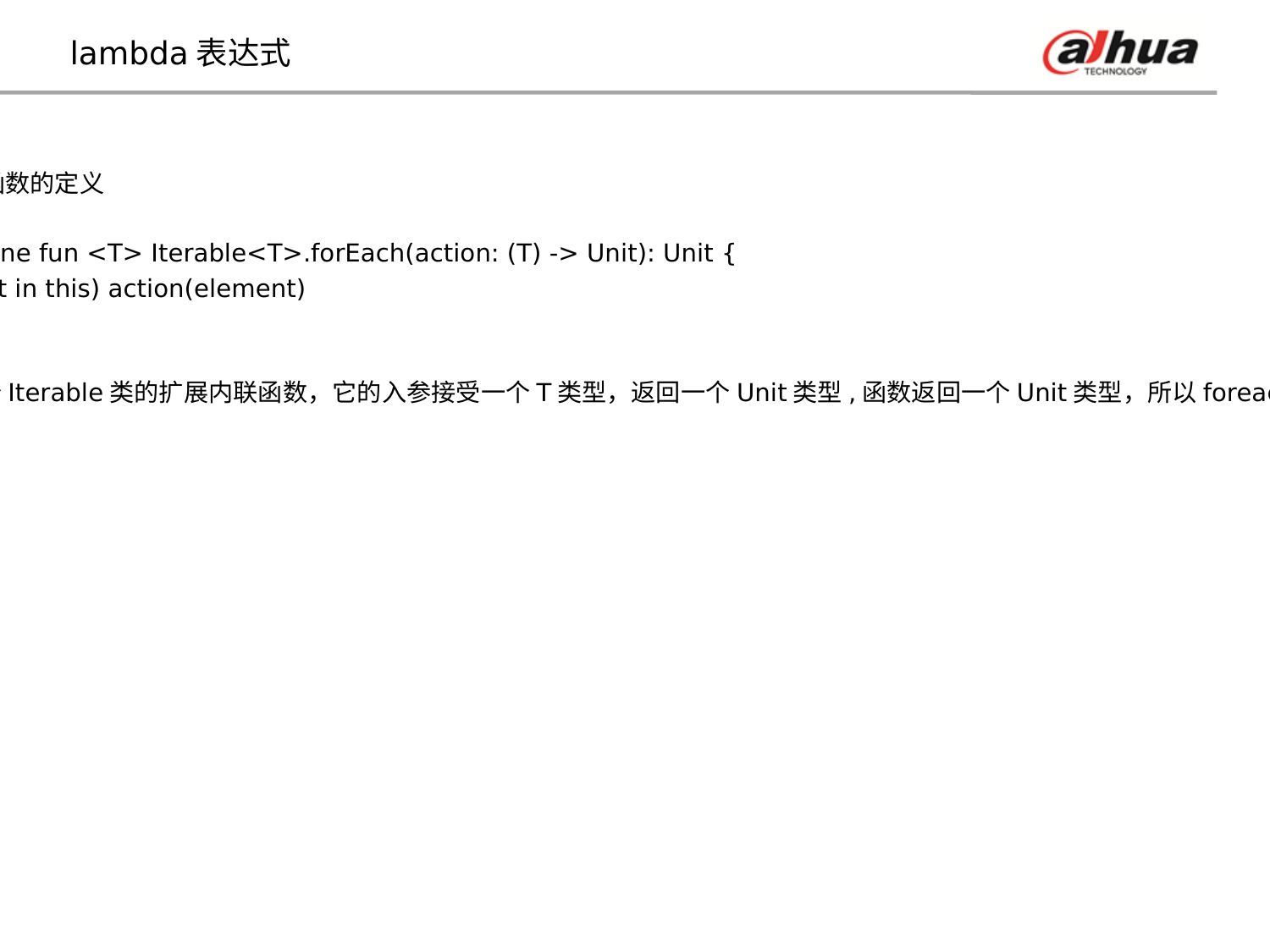

# lambda表达式
/**
 * foreach函数的定义
 *
 * public inline fun <T> Iterable<T>.forEach(action: (T) -> Unit): Unit {
for (element in this) action(element)
}

这同样是一个Iterable类的扩展内联函数，它的入参接受一个T类型，返回一个Unit类型,函数返回一个Unit类型，所以foreach函数要放在最后面
 */